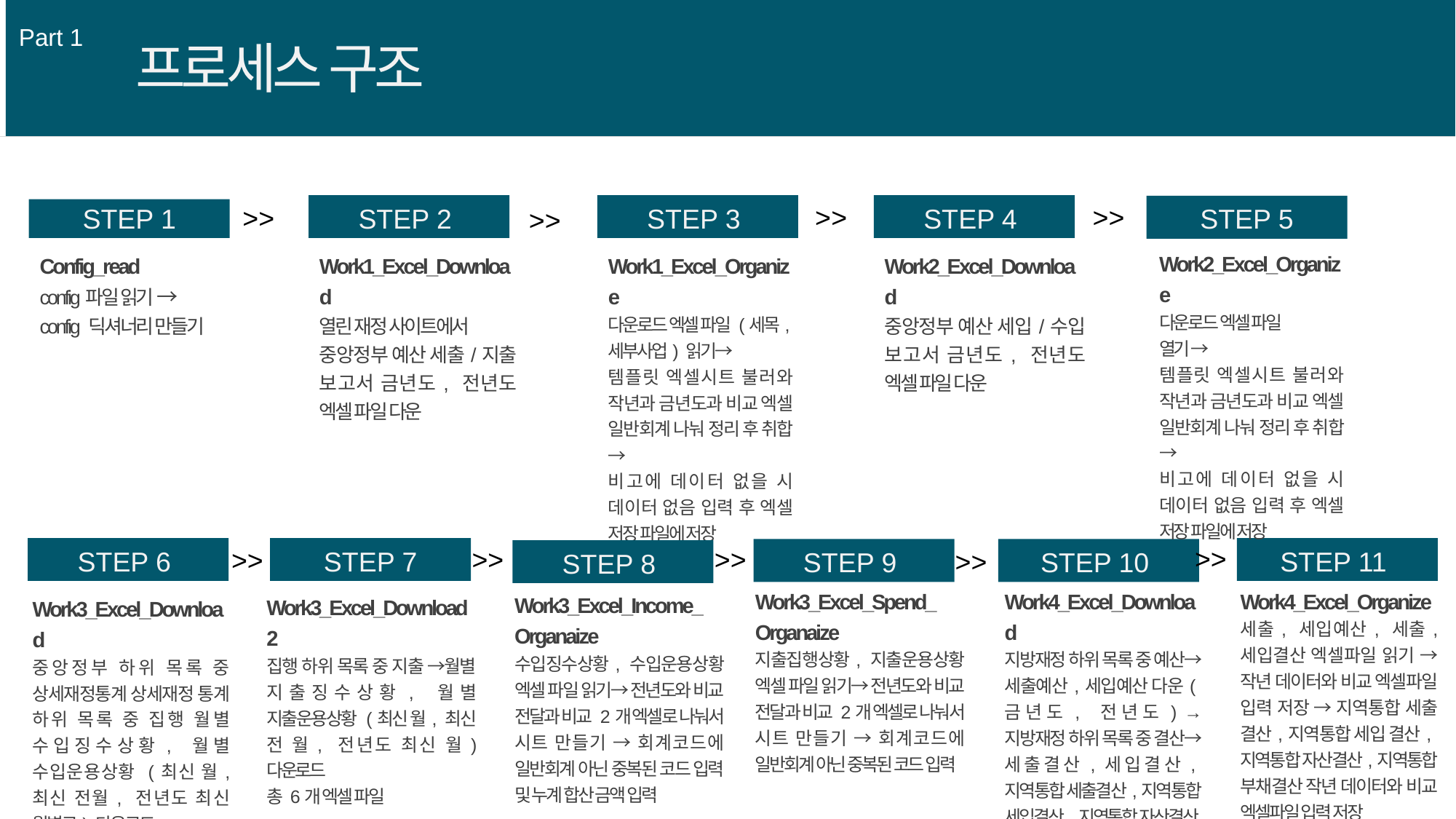

Part 1
프로세스 구조
>>
>>

>>

STEP 1
STEP 2
STEP 3
STEP 4
STEP 5
>>

Work2_Excel_Organize
다운로드 엑셀 파일
열기 →
템플릿 엑셀시트 불러와 작년과 금년도과 비교 엑셀 일반회계 나눠 정리 후 취합 →
비고에 데이터 없을 시 데이터 없음 입력 후 엑셀 저장 파일에 저장
Config_read
config파일 읽기 →
config 딕셔너리 만들기
Work1_Excel_Download
열린 재정 사이트에서
중앙정부 예산 세출/지출 보고서 금년도, 전년도 엑셀 파일 다운

Work1_Excel_Organize
다운로드 엑셀 파일 (세목,세부사업) 읽기→
템플릿 엑셀시트 불러와 작년과 금년도과 비교 엑셀 일반회계 나눠 정리 후 취합→
비고에 데이터 없을 시 데이터 없음 입력 후 엑셀 저장 파일에 저장
Work2_Excel_Download
중앙정부 예산 세입/수입 보고서 금년도, 전년도 엑셀 파일 다운

>>
>>
>>
>>

STEP 6
STEP 7

>>

STEP 11
STEP 9
STEP 10

STEP 8
Work3_Excel_Spend_
Organaize
지출집행상황, 지출운용상황 엑셀 파일 읽기→ 전년도와 비교 전달과 비교 2개 엑셀로 나눠서 시트 만들기 → 회계코드에 일반회계 아닌 중복된 코드 입력
Work4_Excel_Download
지방재정 하위 목록 중 예산→ 세출예산,세입예산 다운(금년도, 전년도) → 지방재정 하위 목록 중 결산→세출결산,세입결산,지역통합 세출결산,지역통합 세입결산,지역통합 자산결산,지역통합 부채결산 다운로드
Work4_Excel_Organize
세출, 세입예산, 세출, 세입결산 엑셀파일 읽기 →작년 데이터와 비교 엑셀파일 입력 저장 → 지역통합 세출 결산,지역통합 세입 결산,지역통합 자산결산,지역통합 부채결산 작년 데이터와 비교 엑셀파일 입력 저장

Work3_Excel_Income_
Organaize
수입징수상황, 수입운용상황 엑셀 파일 읽기→ 전년도와 비교 전달과 비교 2개 엑셀로 나눠서 시트 만들기 → 회계코드에 일반회계 아닌 중복된 코드 입력 및 누계 합산 금액 입력
Work3_Excel_Download2
집행 하위 목록 중 지출 →월별 지출징수상황, 월별 지출운용상황 (최신 월, 최신 전 월, 전년도 최신 월) 다운로드
총 6개 엑셀 파일
Work3_Excel_Download
중앙정부 하위 목록 중 상세재정통계 상세재정 통계 하위 목록 중 집행 월별 수입징수상황, 월별 수입운용상황 (최신 월, 최신 전월, 전년도 최신 월별로) 다운로드
총 6개 엑셀 파일